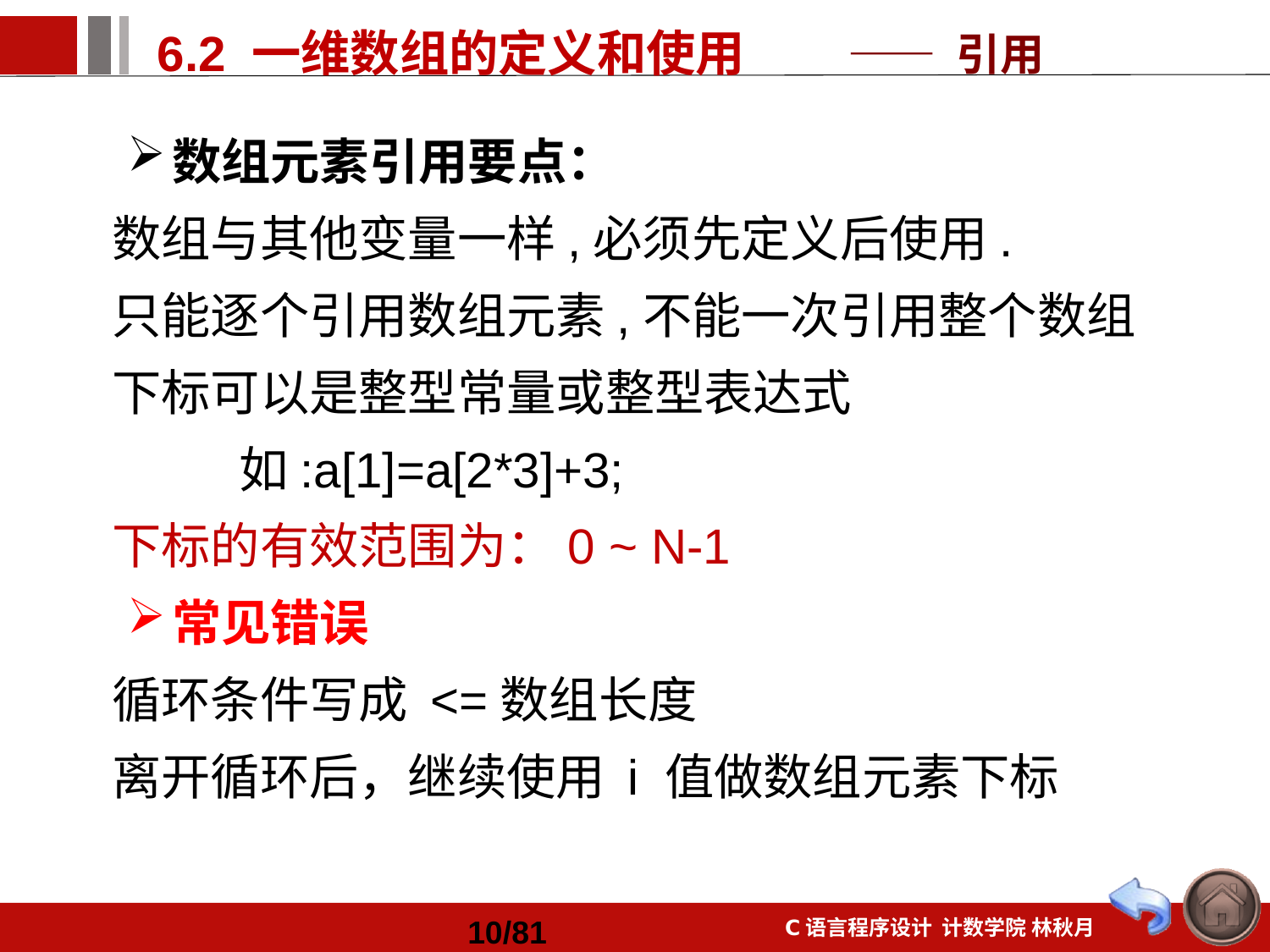

—— 引用
数组元素引用要点：
数组与其他变量一样,必须先定义后使用.
只能逐个引用数组元素,不能一次引用整个数组
下标可以是整型常量或整型表达式
   	如:a[1]=a[2*3]+3;
下标的有效范围为：0 ~ N-1
常见错误
循环条件写成 <=数组长度
离开循环后，继续使用 i 值做数组元素下标